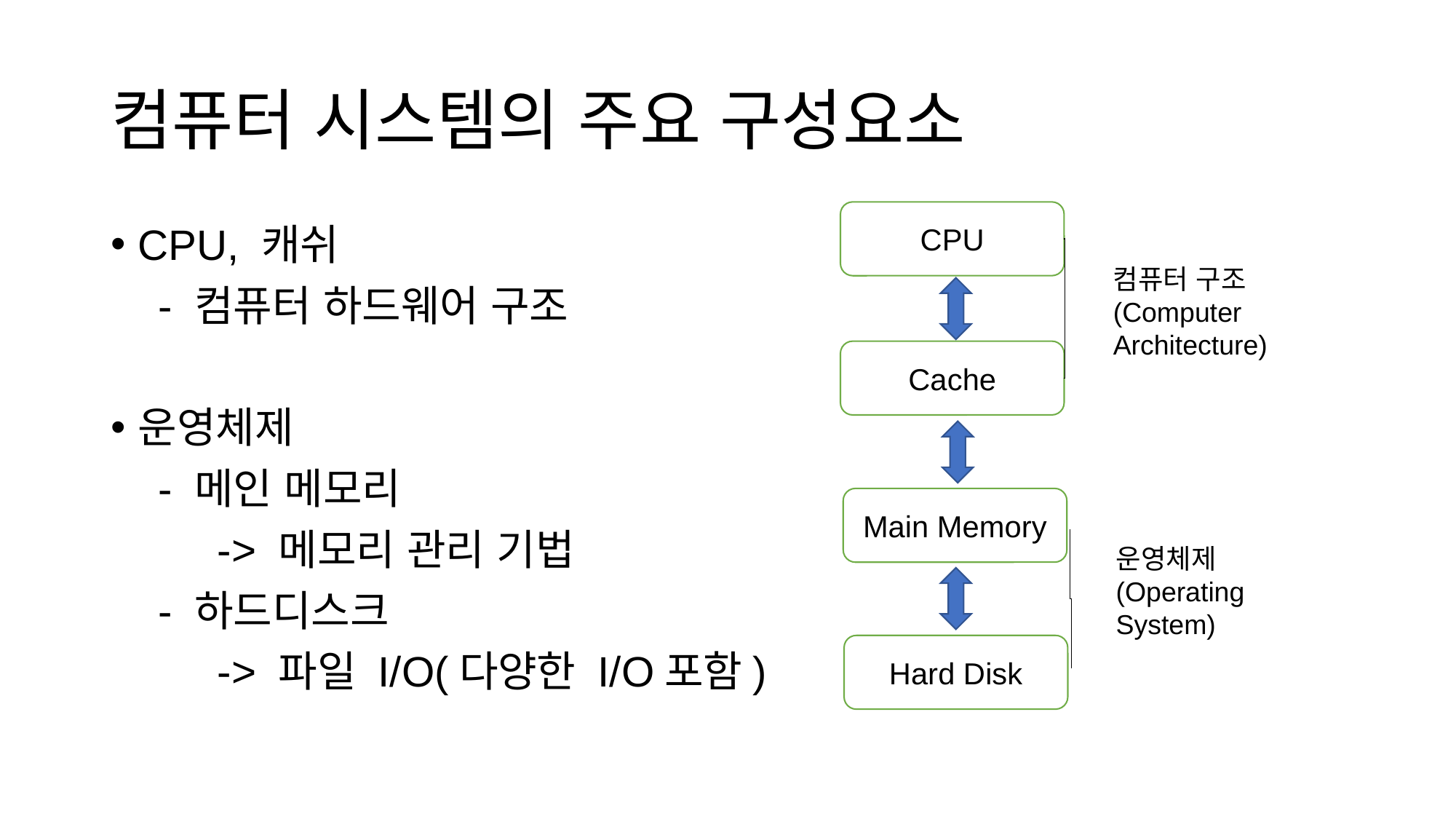

# 컴퓨터 시스템의 주요 구성요소
CPU
CPU, 캐쉬
    - 컴퓨터 하드웨어 구조

운영체제
    - 메인 메모리
         -> 메모리 관리 기법
    - 하드디스크
         -> 파일 I/O(다양한 I/O포함)

컴퓨터 구조
(Computer Architecture)

Cache

Main Memory
운영체제
(Operating System)

Hard Disk